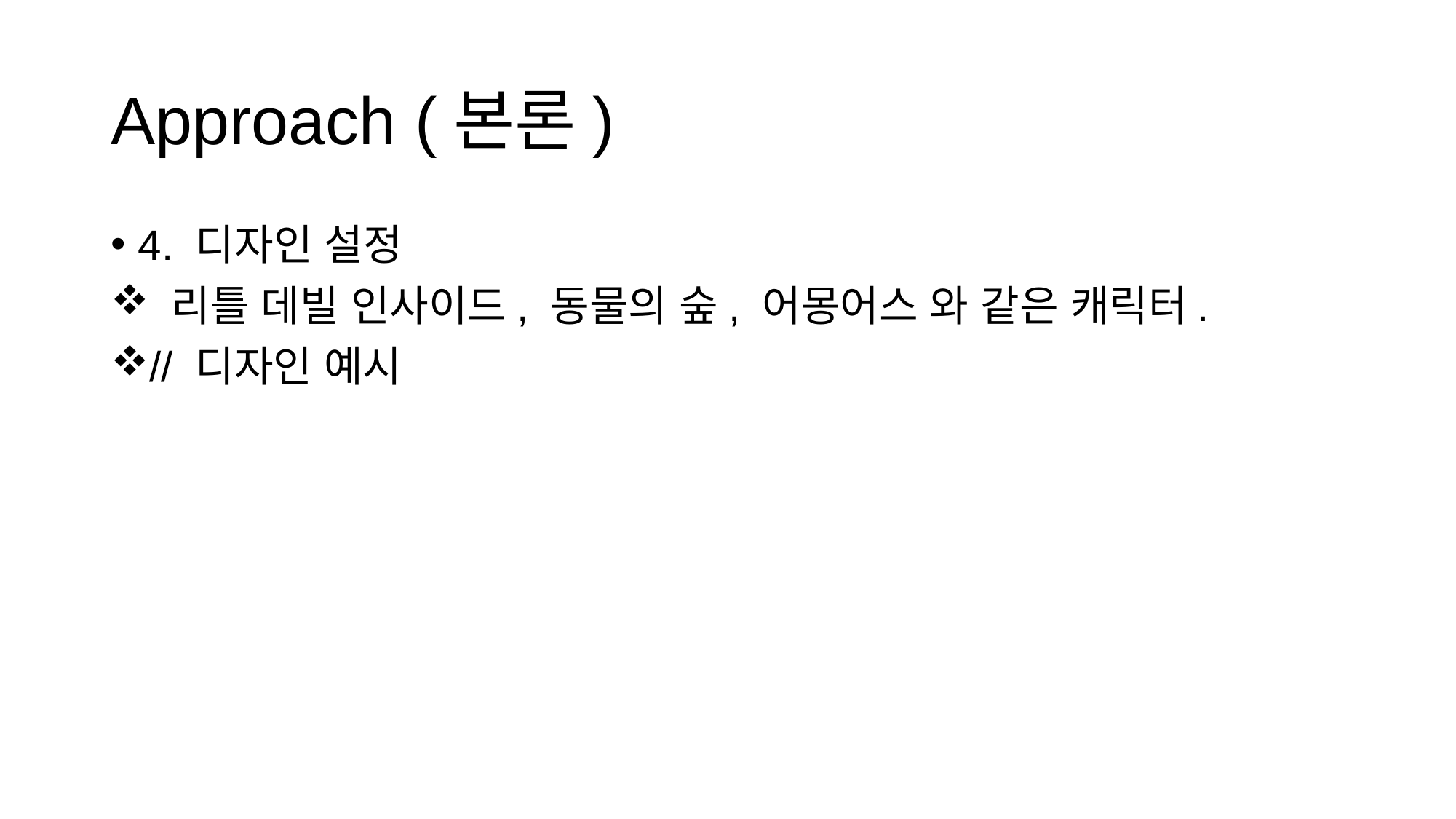

# Approach (본론)
4. 디자인 설정
 리틀 데빌 인사이드, 동물의 숲, 어몽어스 와 같은 캐릭터.
// 디자인 예시